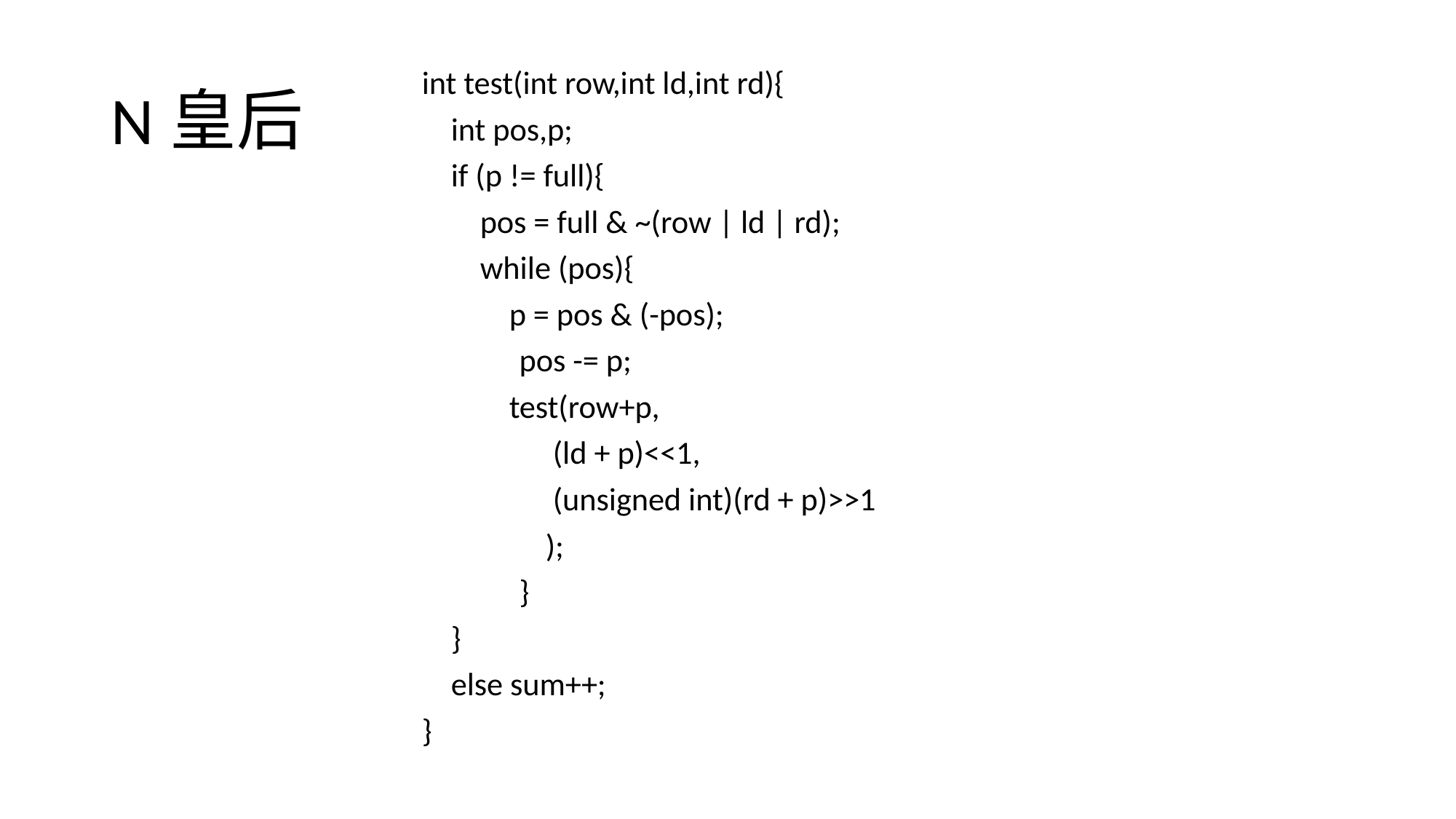

# N皇后
int test(int row,int ld,int rd){
    int pos,p;
    if (p != full){
        pos = full & ~(row | ld | rd);
        while (pos){
            p = pos & (-pos);
	  pos -= p;
            test(row+p,
                  (ld + p)<<1,
                  (unsigned int)(rd + p)>>1
                 );
	  }
    }
    else sum++;
}